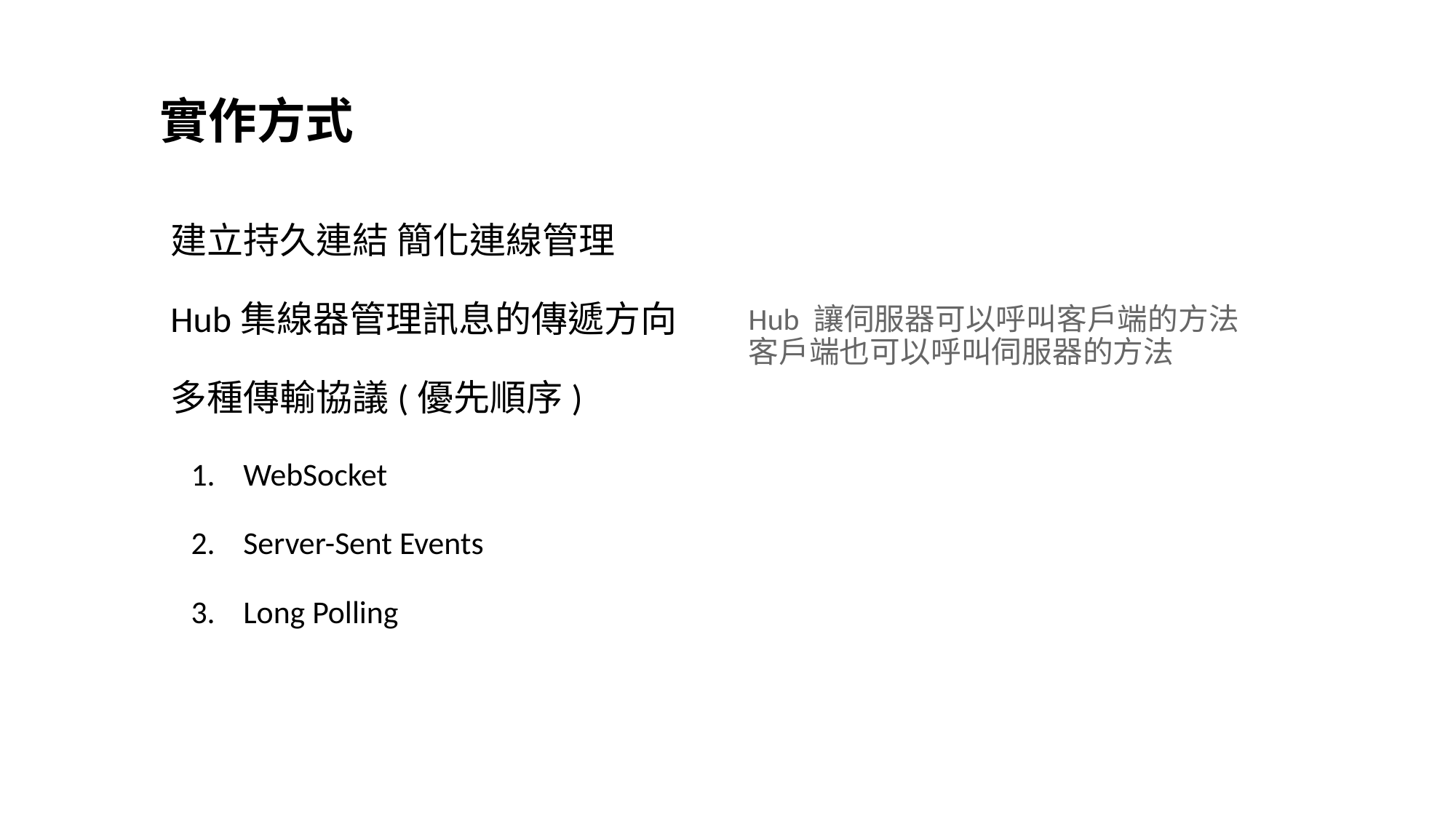

# 實作方式
建立持久連結 簡化連線管理

Hub集線器管理訊息的傳遞方向

多種傳輸協議(優先順序)

WebSocket

Server-Sent Events

Long Polling
Hub 讓伺服器可以呼叫客戶端的方法
客戶端也可以呼叫伺服器的方法